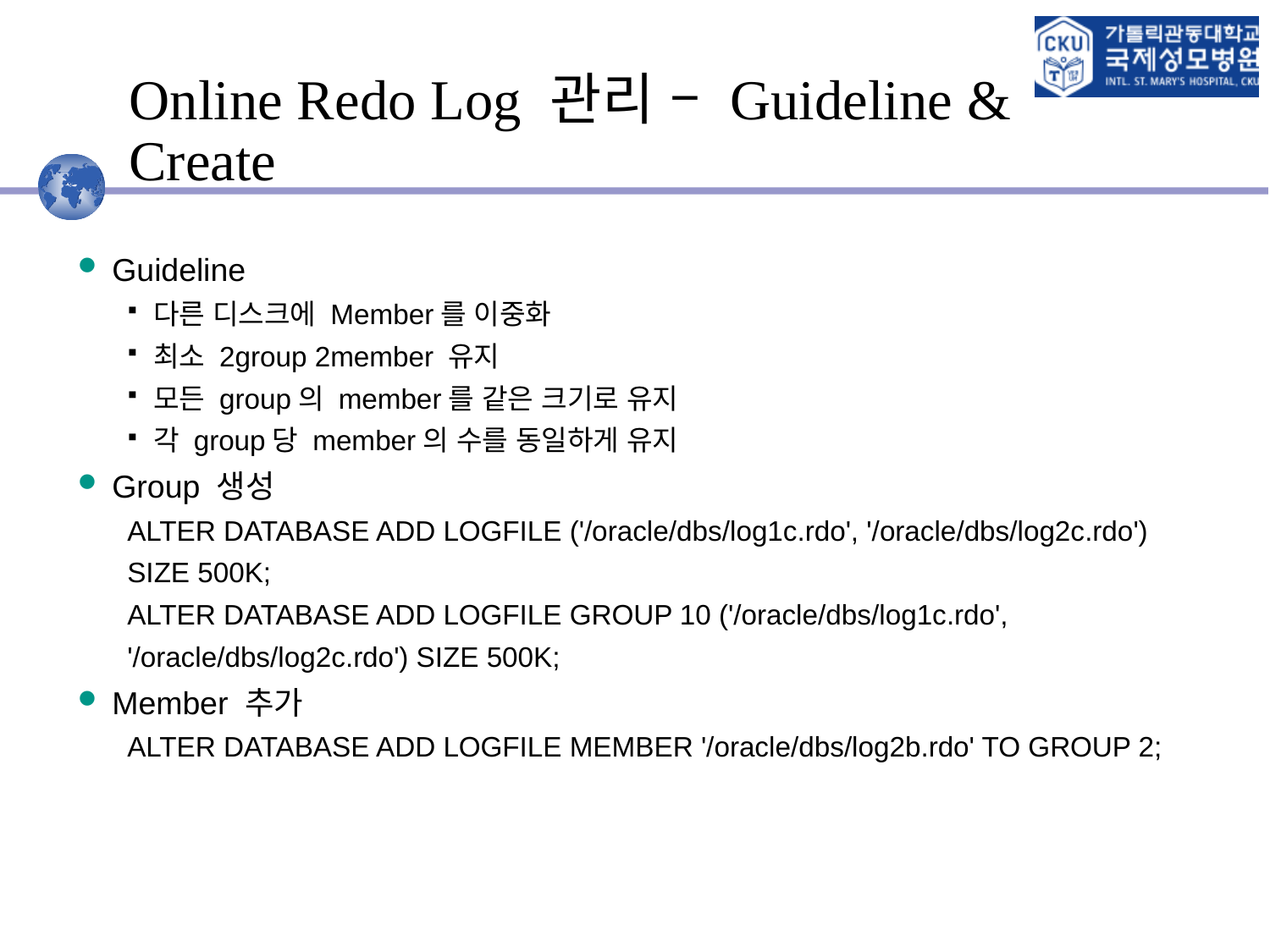

# Online Redo Log 관리 – Guideline & Create

 Guideline
다른 디스크에 Member를 이중화
최소 2group 2member 유지
모든 group의 member를 같은 크기로 유지
각 group당 member의 수를 동일하게 유지
 Group 생성
ALTER DATABASE ADD LOGFILE ('/oracle/dbs/log1c.rdo', '/oracle/dbs/log2c.rdo')
SIZE 500K;
ALTER DATABASE ADD LOGFILE GROUP 10 ('/oracle/dbs/log1c.rdo',
'/oracle/dbs/log2c.rdo') SIZE 500K;
 Member 추가
ALTER DATABASE ADD LOGFILE MEMBER '/oracle/dbs/log2b.rdo' TO GROUP 2;